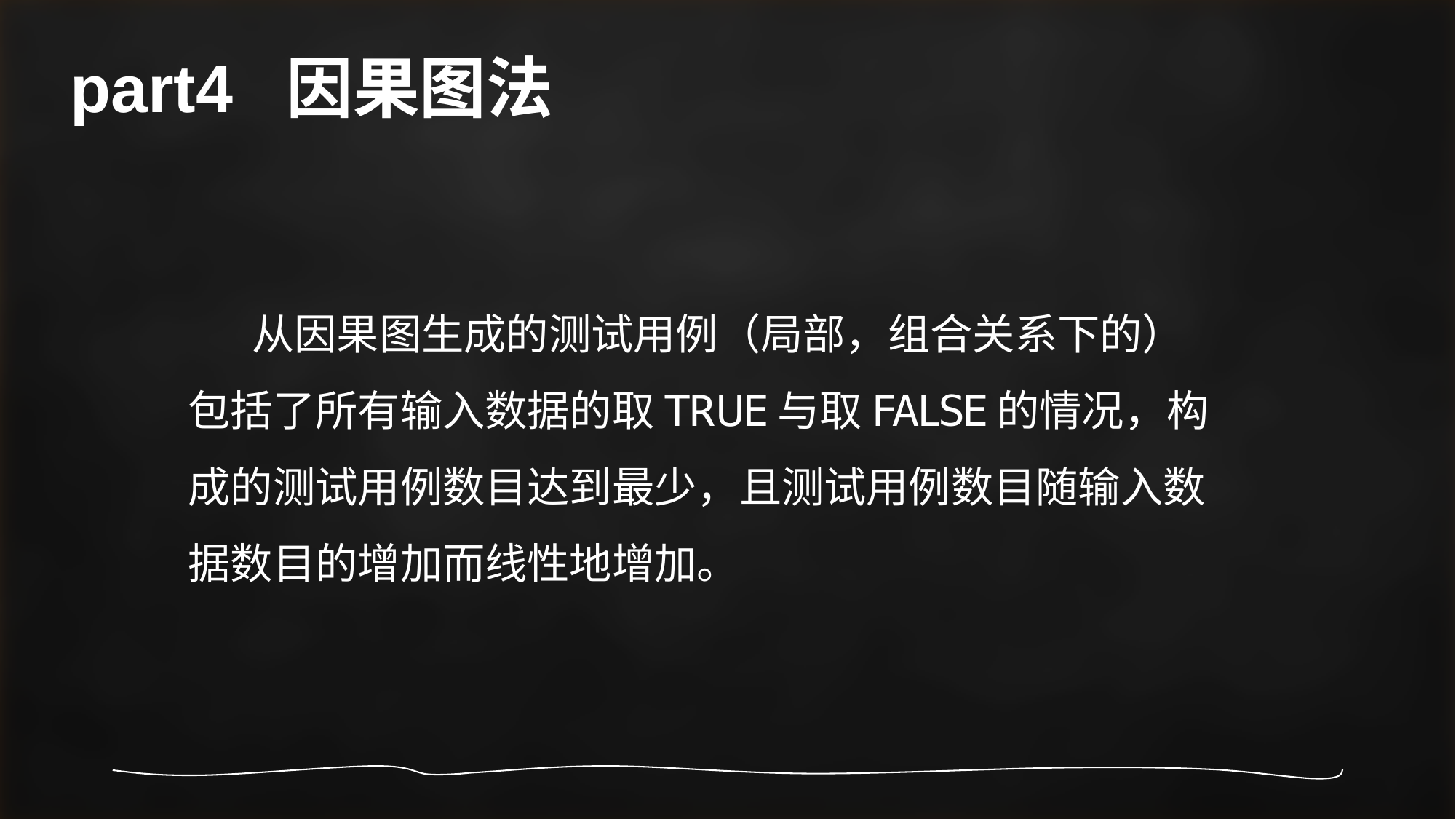

# part4  因果图法
          从因果图生成的测试用例（局部，组合关系下的）包括了所有输入数据的取TRUE与取FALSE的情况，构成的测试用例数目达到最少，且测试用例数目随输入数据数目的增加而线性地增加。